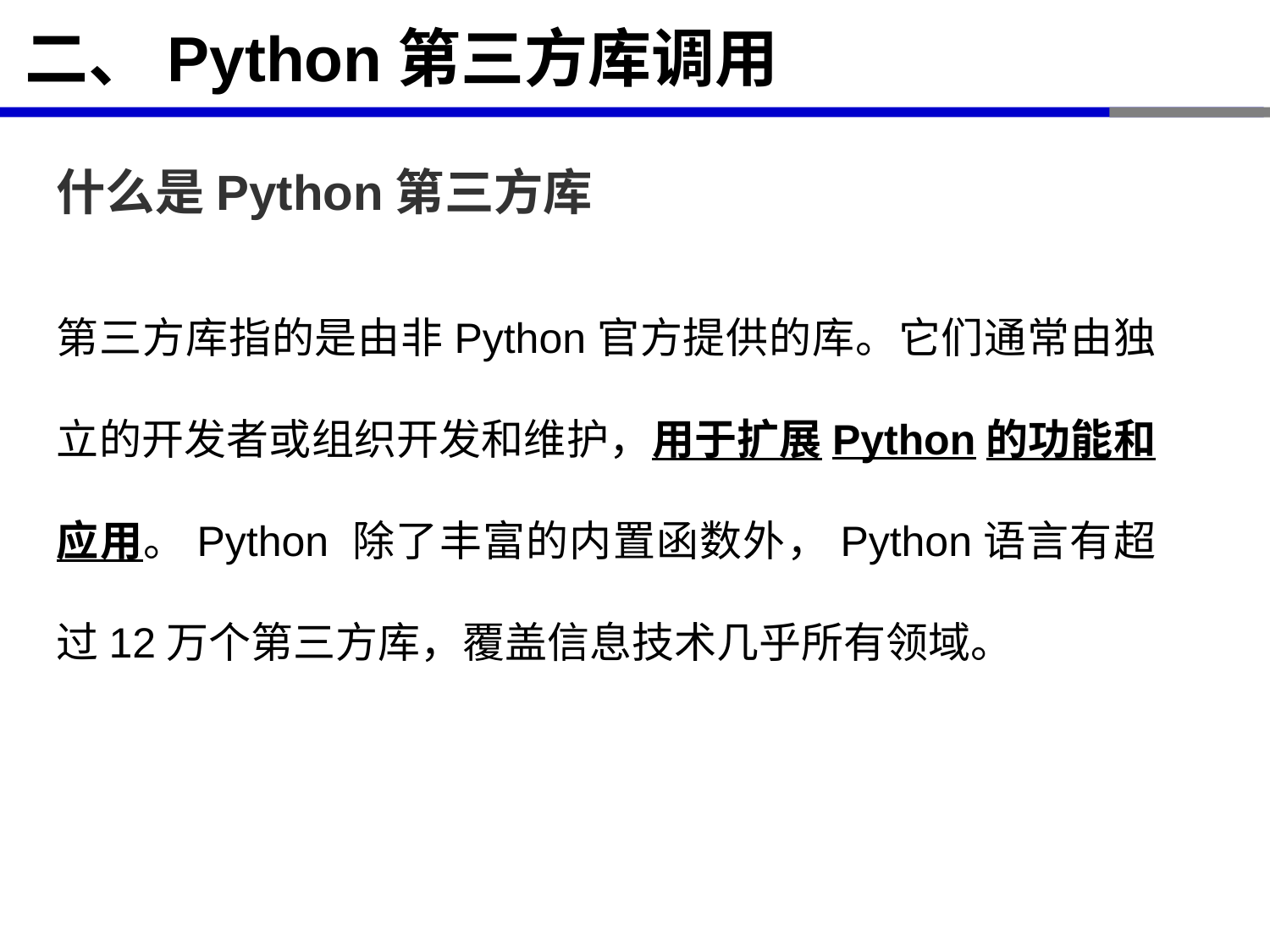

# 二、Python第三方库调用
什么是Python第三方库
第三方库指的是由非Python官方提供的库。它们通常由独立的开发者或组织开发和维护，用于扩展Python的功能和应用。Python 除了丰富的内置函数外，Python语言有超过12万个第三方库，覆盖信息技术几乎所有领域。